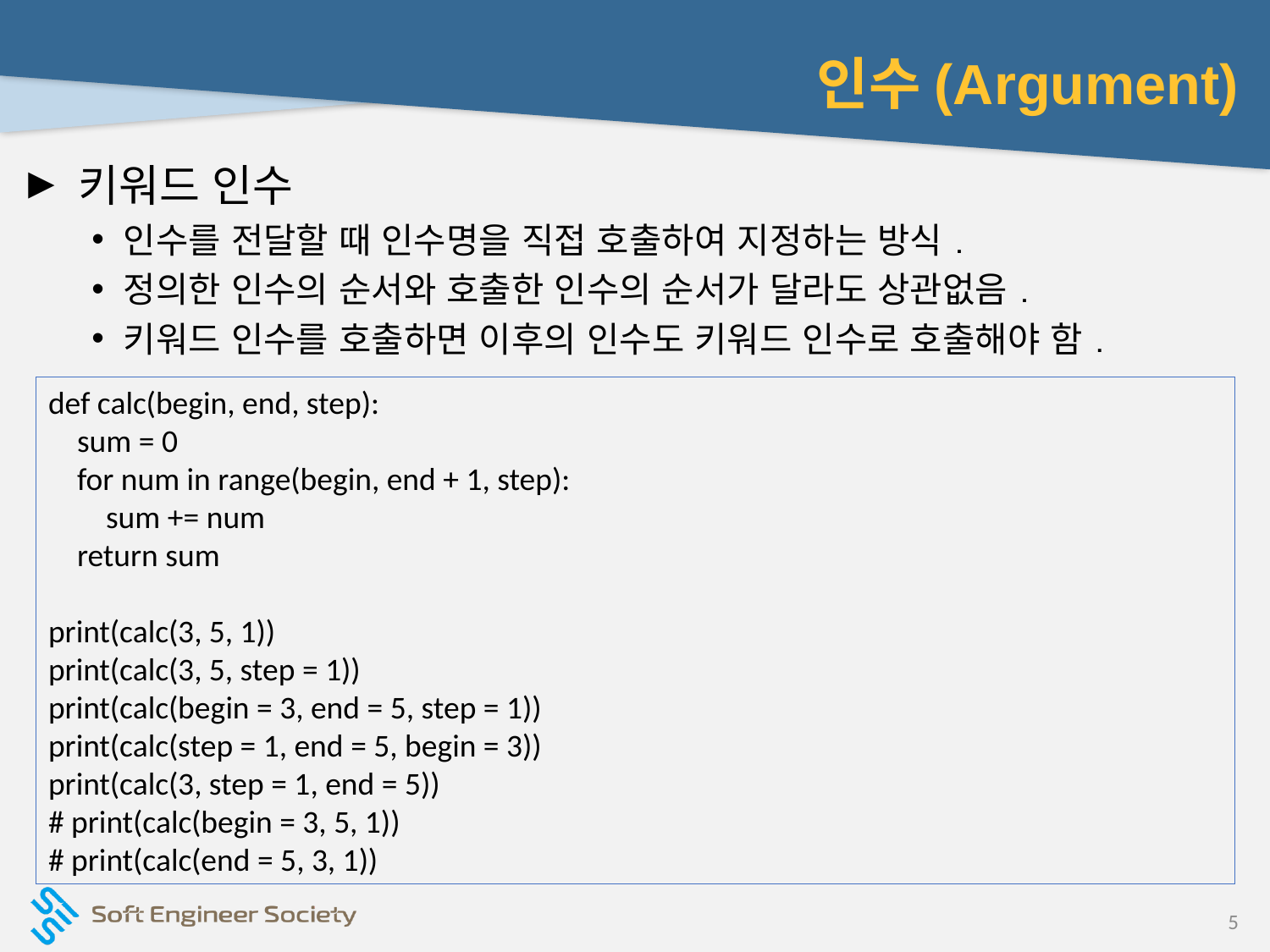

# 인수(Argument)
키워드 인수
인수를 전달할 때 인수명을 직접 호출하여 지정하는 방식.
정의한 인수의 순서와 호출한 인수의 순서가 달라도 상관없음.
키워드 인수를 호출하면 이후의 인수도 키워드 인수로 호출해야 함.
def calc(begin, end, step):
    sum = 0
    for num in range(begin, end + 1, step):
        sum += num
    return sum

print(calc(3, 5, 1))
print(calc(3, 5, step = 1))
print(calc(begin = 3, end = 5, step = 1))
print(calc(step = 1, end = 5, begin = 3))
print(calc(3, step = 1, end = 5))
# print(calc(begin = 3, 5, 1))
# print(calc(end = 5, 3, 1))
5